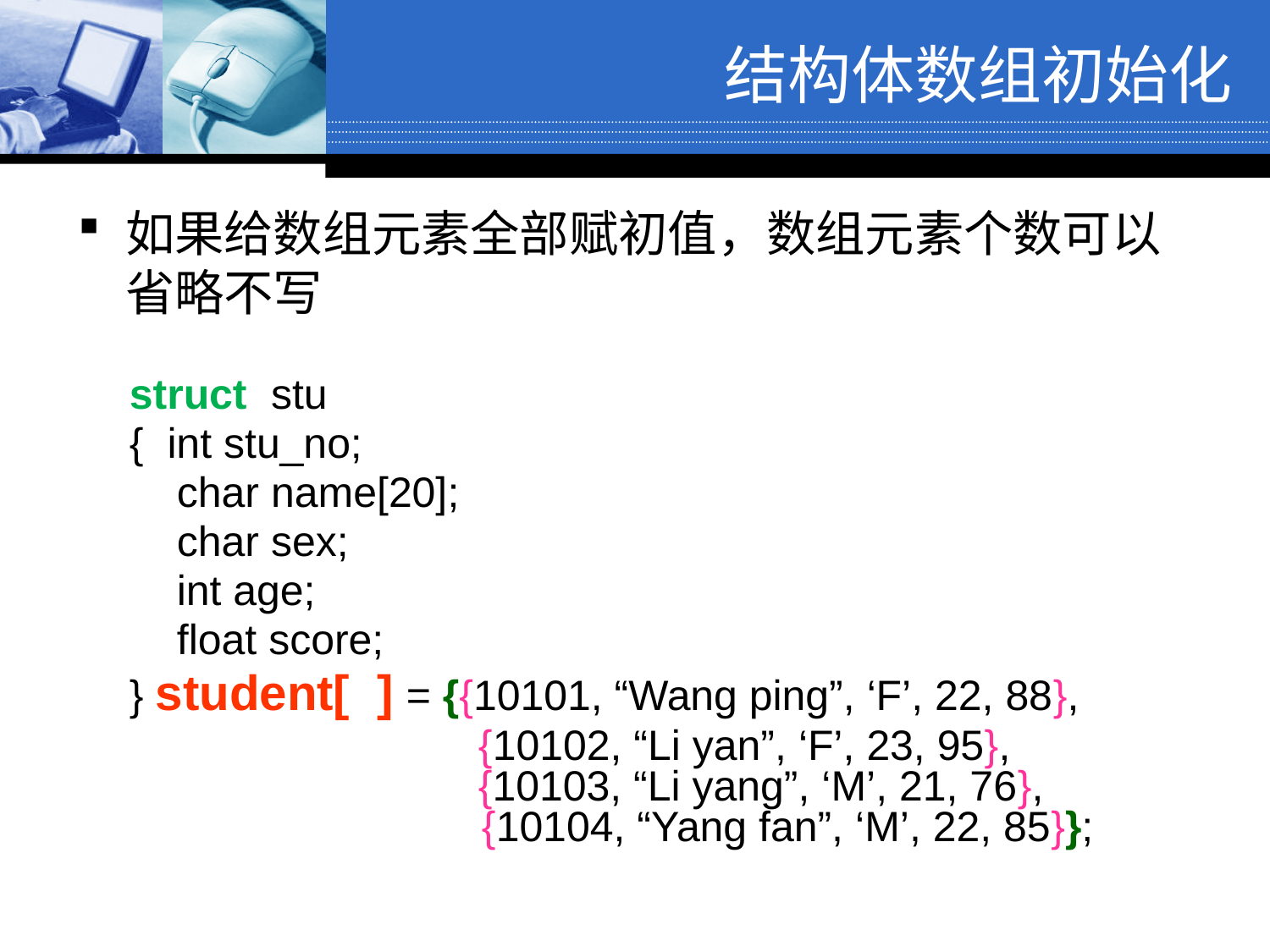

# 结构体数组初始化
如果给数组元素全部赋初值，数组元素个数可以省略不写

	struct  stu
	{  int stu_no;
	    char name[20];
	    char sex;
        int age;
	    float score;
	} student[  ] = {{10101, “Wang ping”, ‘F’, 22, 88},
			        {10102, “Li yan”, ‘F’, 23, 95}, 			        {10103, “Li yang”, ‘M’, 21, 76},   		                   {10104, “Yang fan”, ‘M’, 22, 85}};